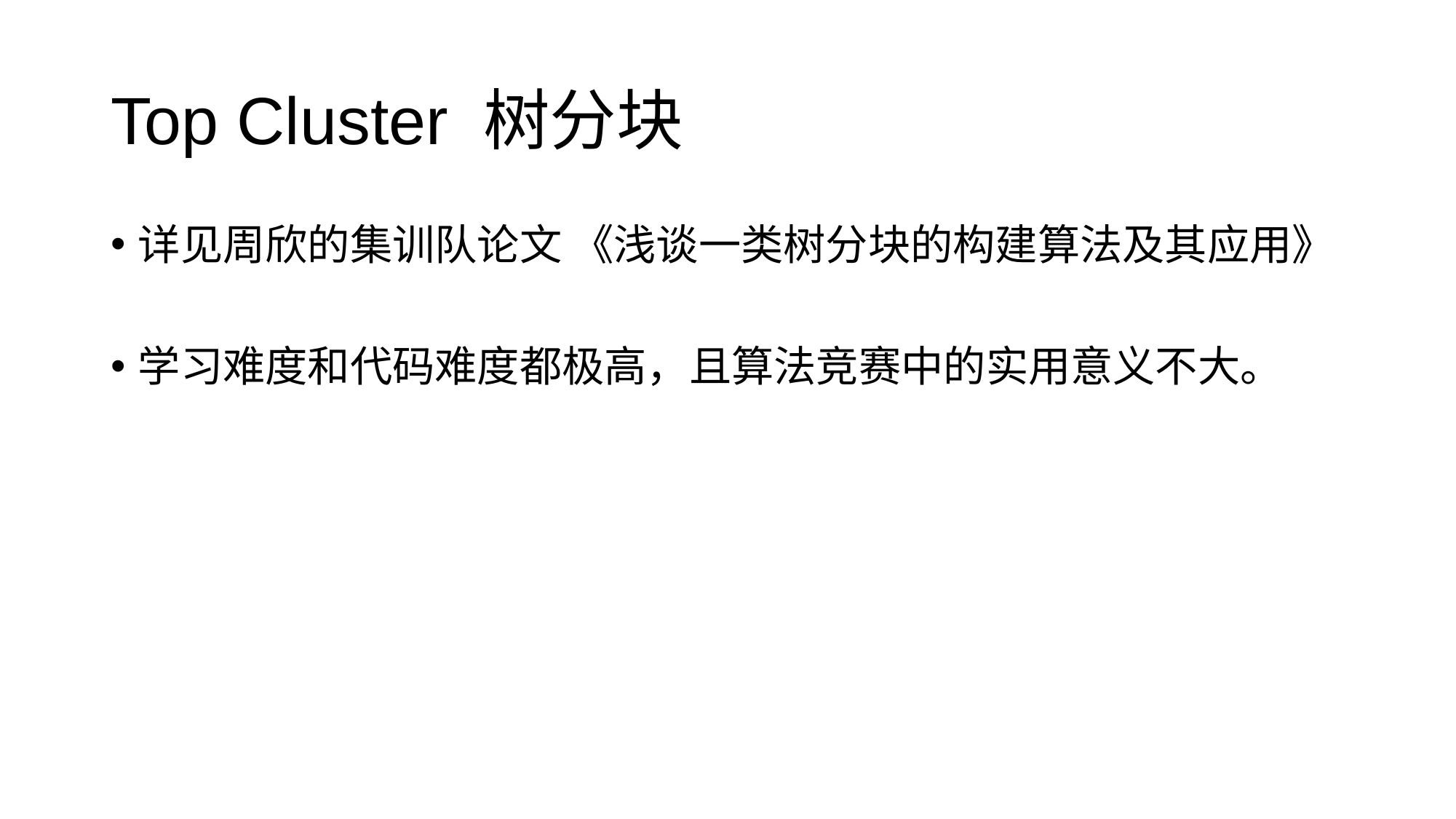

# Top Cluster 树分块
详见周欣的集训队论文 《浅谈一类树分块的构建算法及其应用》

学习难度和代码难度都极高，且算法竞赛中的实用意义不大。